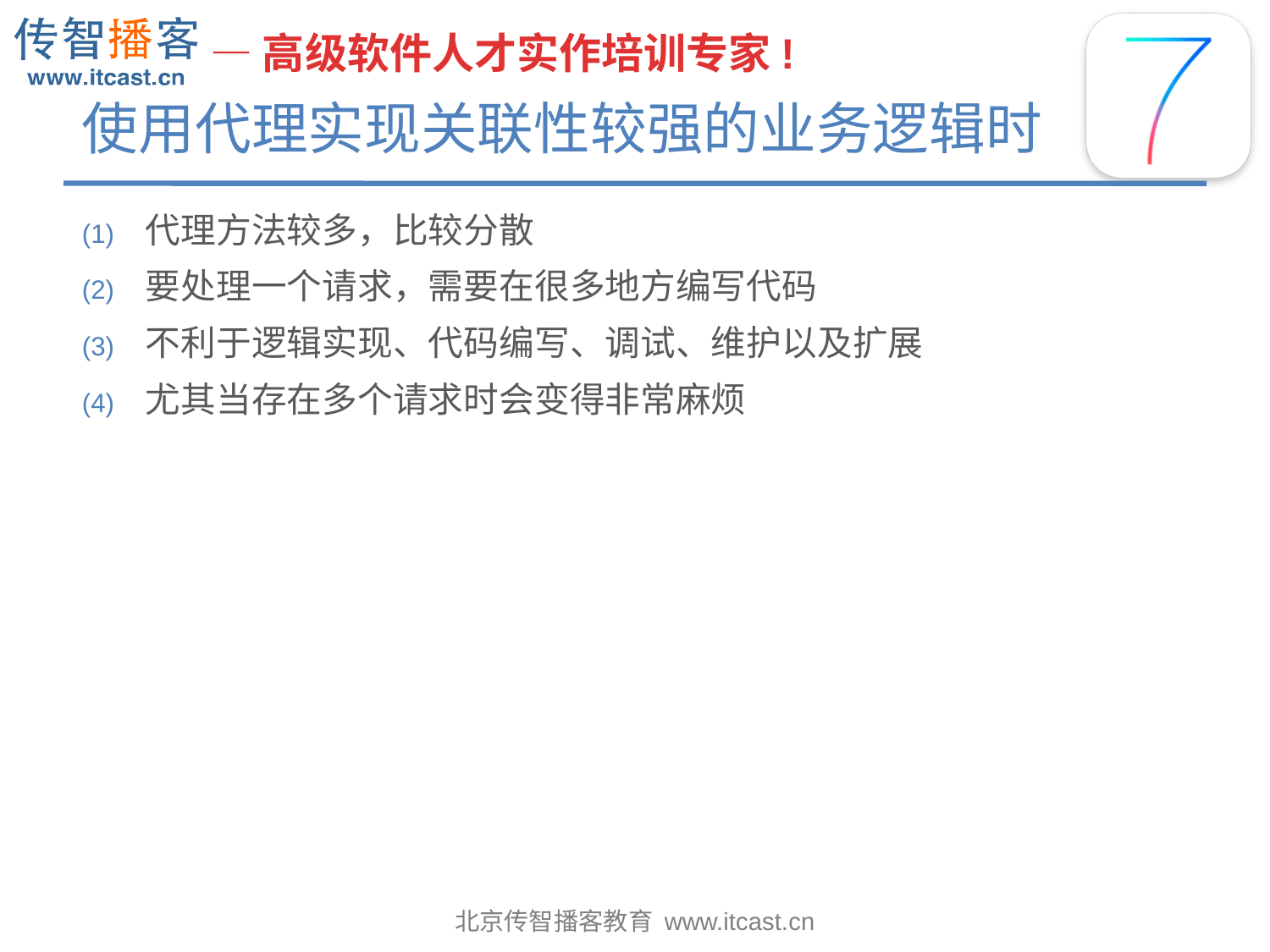

# 使用代理实现关联性较强的业务逻辑时
代理方法较多，比较分散
要处理一个请求，需要在很多地方编写代码
不利于逻辑实现、代码编写、调试、维护以及扩展
尤其当存在多个请求时会变得非常麻烦